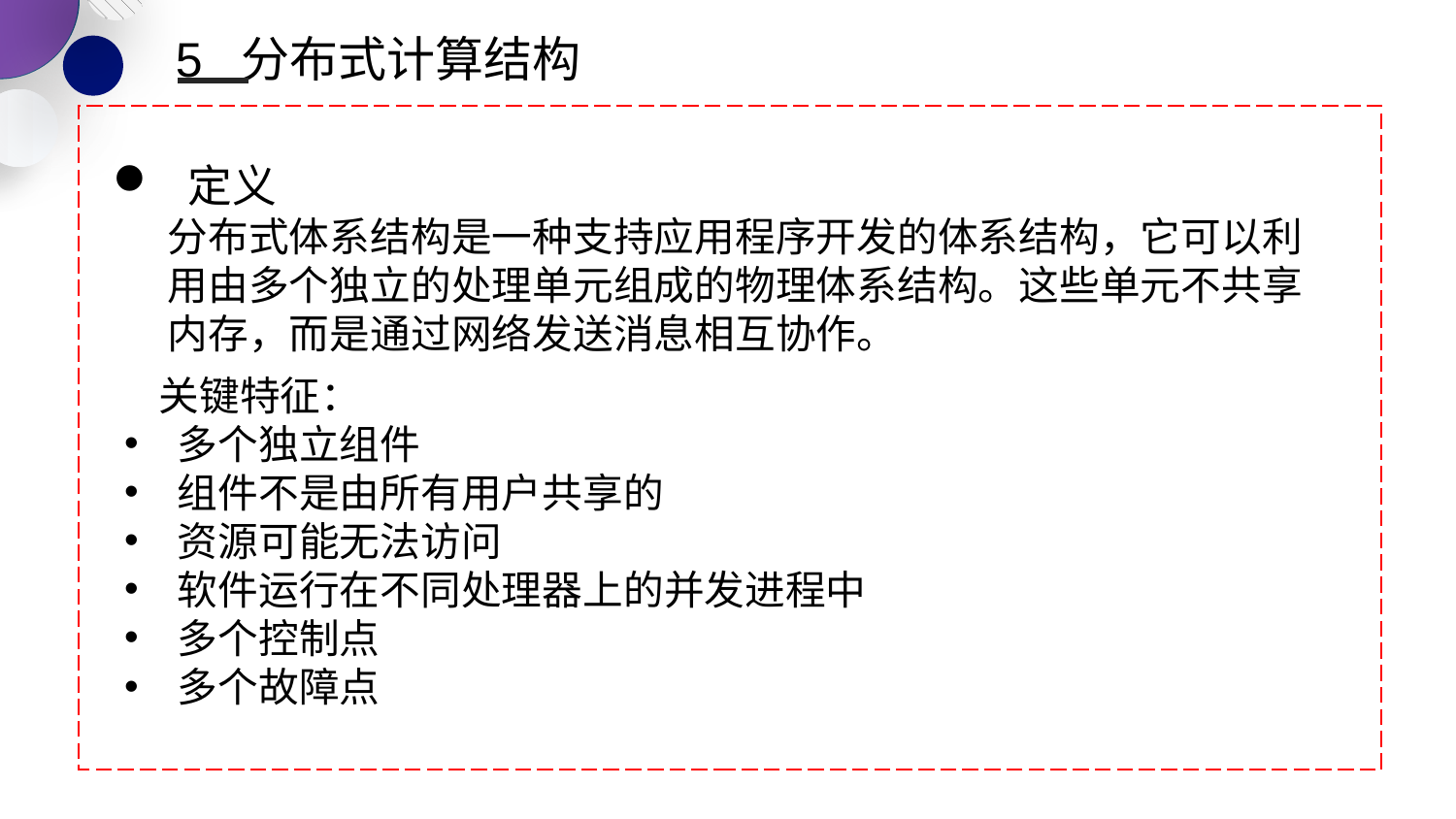

5  分布式计算结构

  定义
分布式体系结构是一种支持应用程序开发的体系结构，它可以利用由多个独立的处理单元组成的物理体系结构。这些单元不共享内存，而是通过网络发送消息相互协作。

关键特征：
 多个独立组件
 组件不是由所有用户共享的
 资源可能无法访问
 软件运行在不同处理器上的并发进程中
 多个控制点
 多个故障点